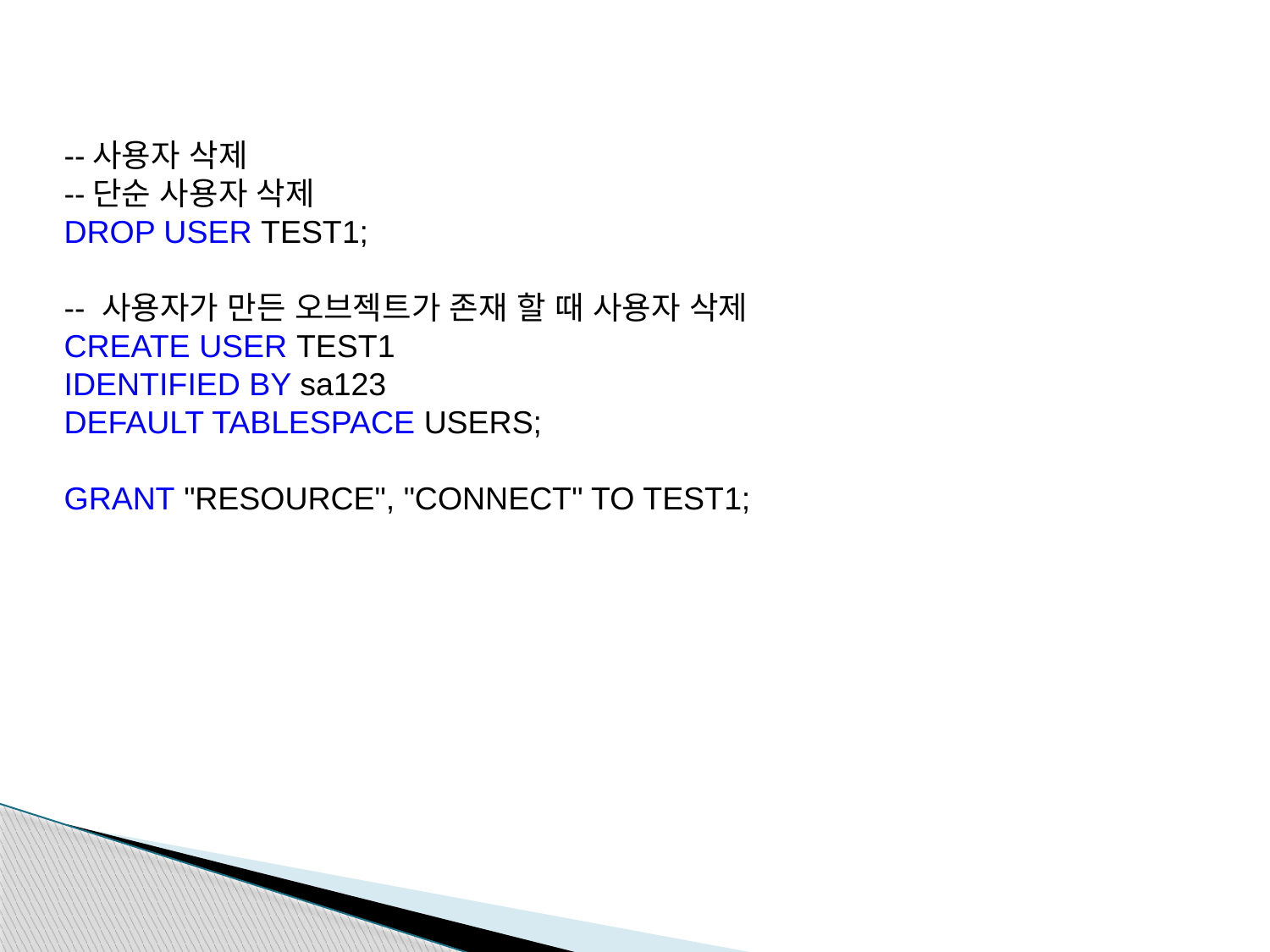

--사용자 삭제
--단순 사용자 삭제
DROP USER TEST1;

-- 사용자가 만든 오브젝트가 존재 할 때 사용자 삭제
CREATE USER TEST1
IDENTIFIED BY sa123
DEFAULT TABLESPACE USERS;

GRANT "RESOURCE", "CONNECT" TO TEST1;